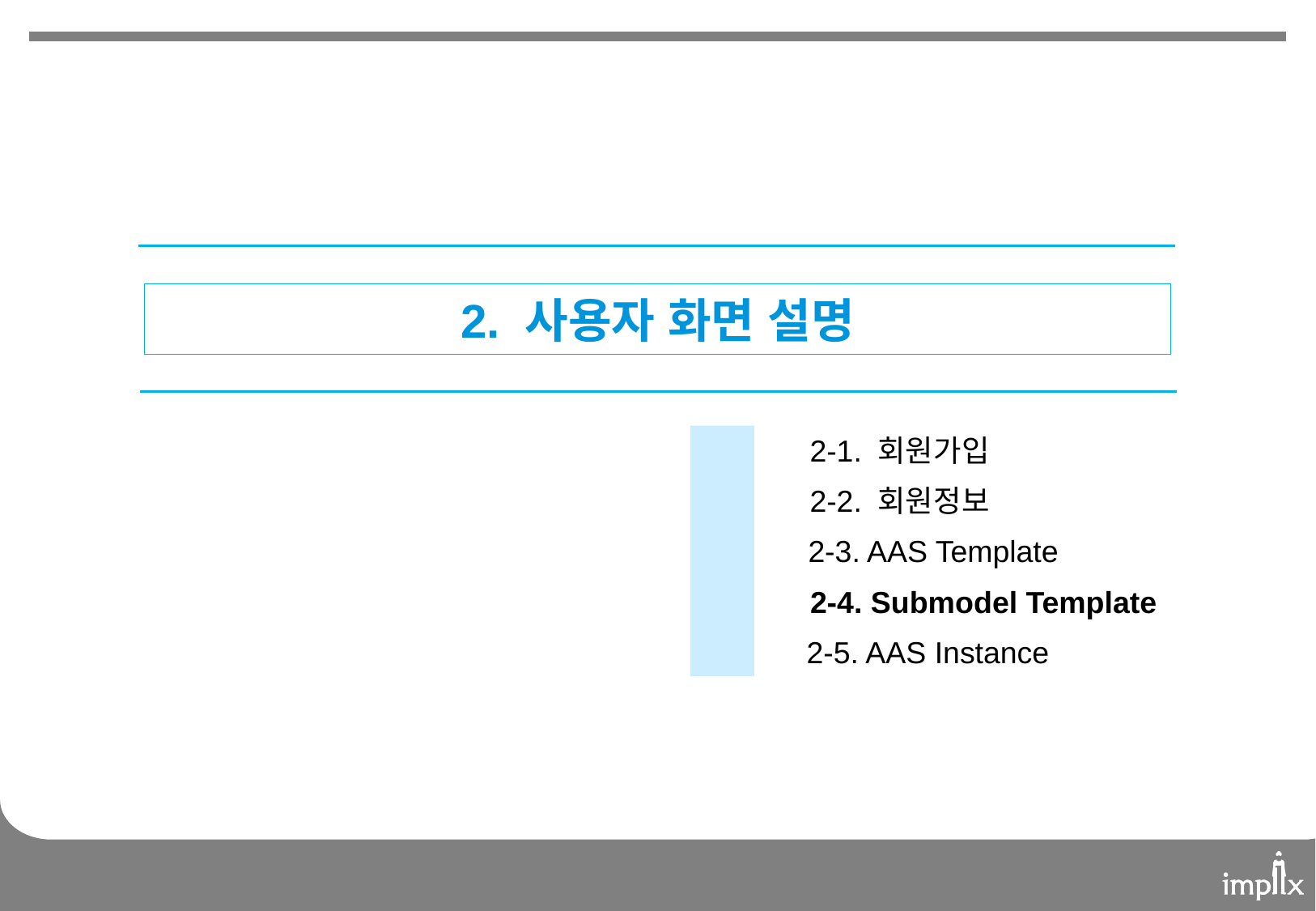

# 2. 사용자 화면 설명
2-1. 회원가입

2-2. 회원정보
2-3. AAS Template
2-4. Submodel Template
2-5. AAS Instance